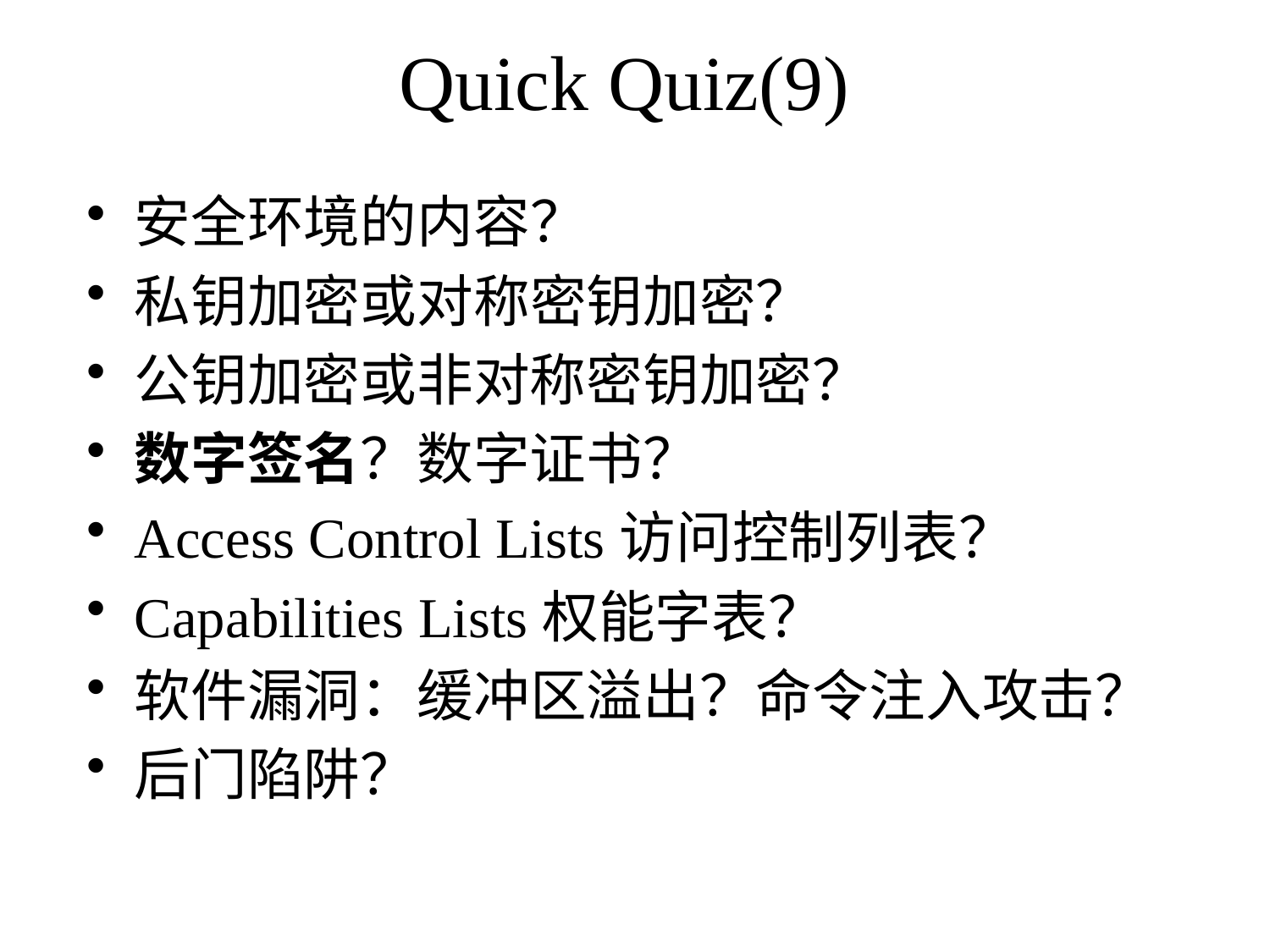

# Quick Quiz(9)
安全环境的内容？
私钥加密或对称密钥加密？
公钥加密或非对称密钥加密？
数字签名？数字证书？
Access Control Lists访问控制列表？
Capabilities Lists权能字表？
软件漏洞：缓冲区溢出？命令注入攻击？
后门陷阱？